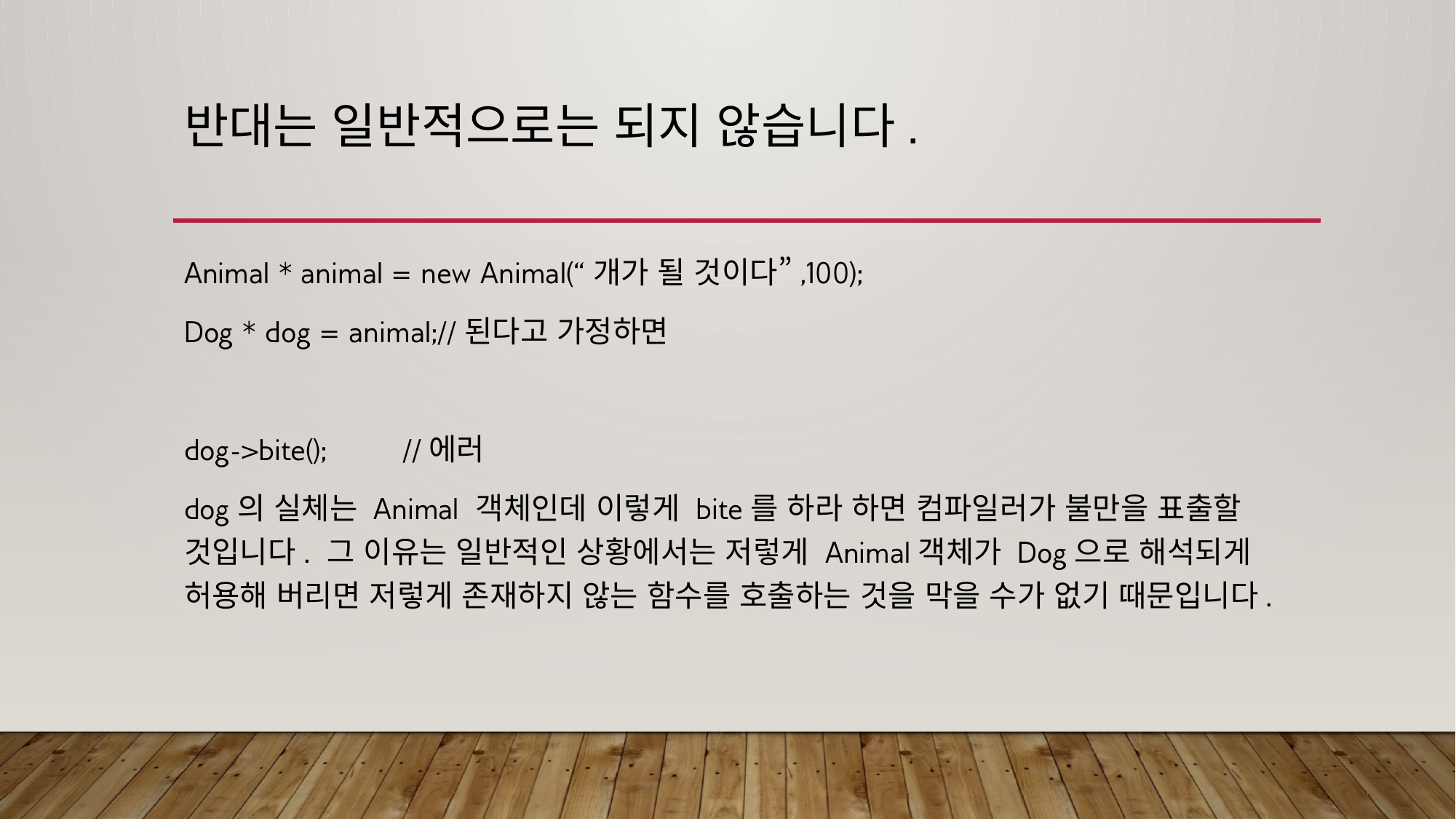

# 반대는 일반적으로는 되지 않습니다.
Animal * animal = new Animal(“개가 될 것이다”,100);
Dog * dog = animal;//된다고 가정하면

dog->bite(); 	//에러
dog의 실체는 Animal 객체인데 이렇게 bite를 하라 하면 컴파일러가 불만을 표출할 것입니다. 그 이유는 일반적인 상황에서는 저렇게 Animal객체가 Dog으로 해석되게 허용해 버리면 저렇게 존재하지 않는 함수를 호출하는 것을 막을 수가 없기 때문입니다.